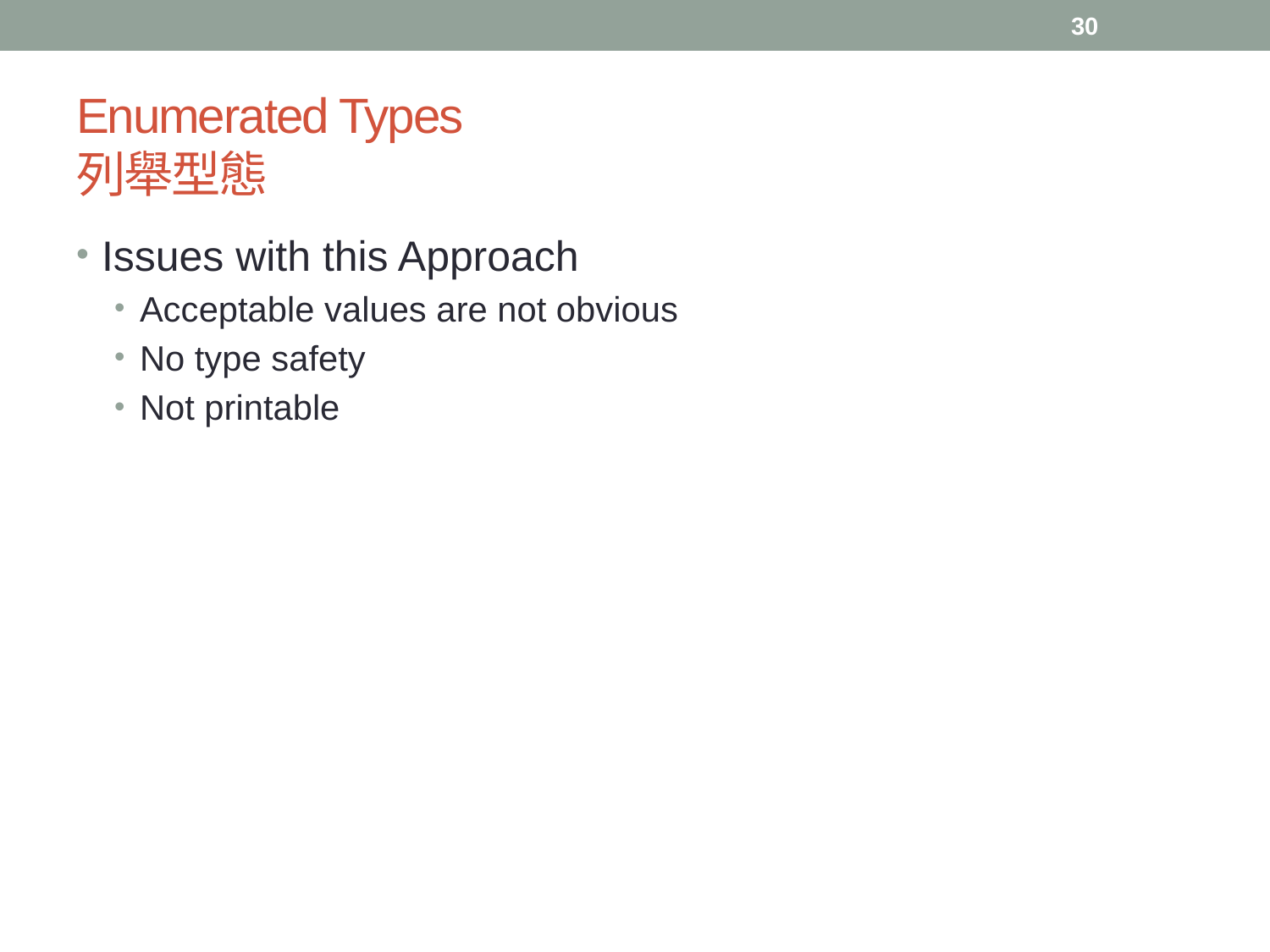

30
# Enumerated Types 列舉型態
Issues with this Approach
Acceptable values are not obvious
No type safety
Not printable